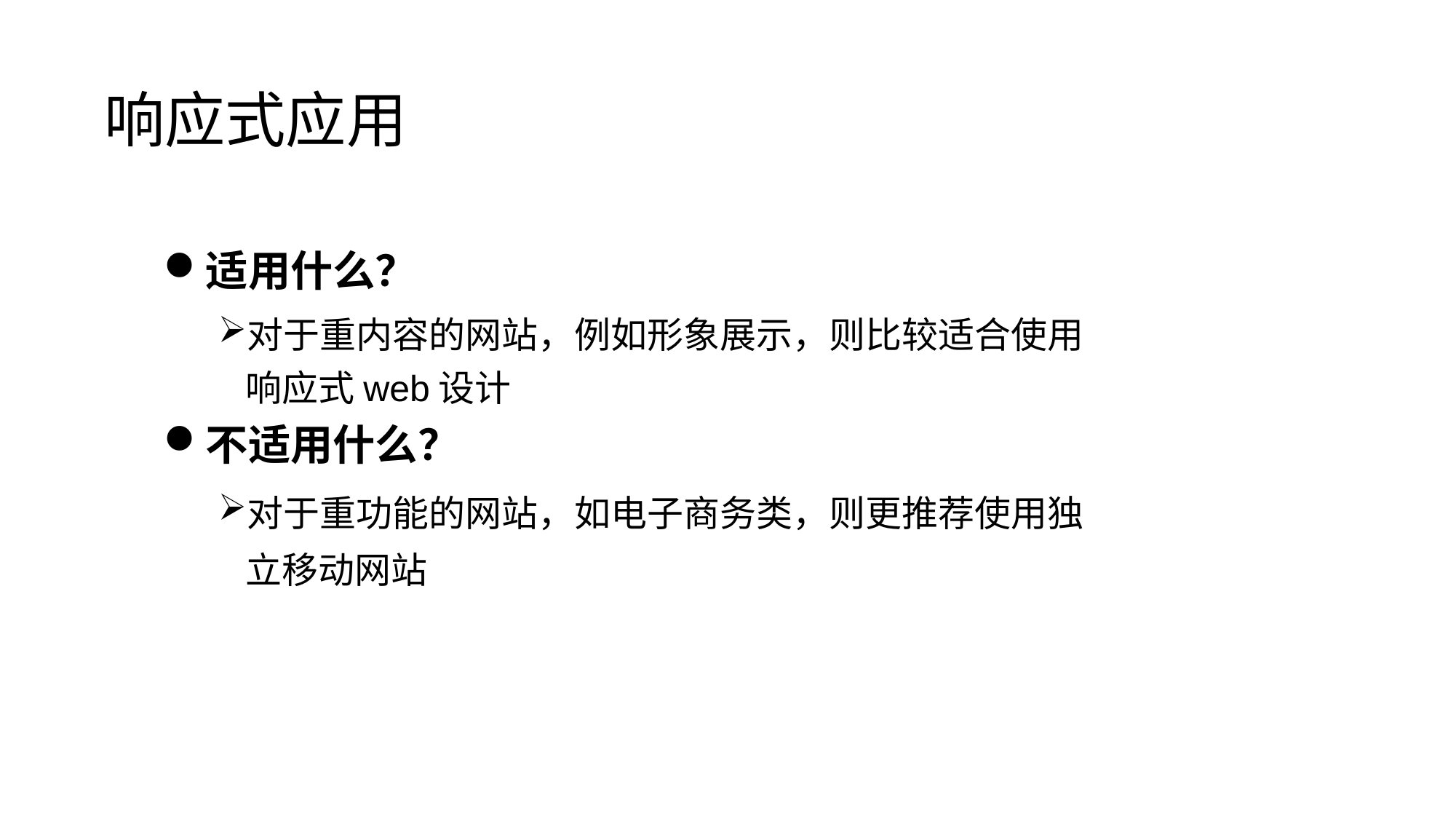

# 响应式应用
适用什么？
对于重内容的网站，例如形象展示，则比较适合使用响应式web设计
不适用什么？
对于重功能的网站，如电子商务类，则更推荐使用独立移动网站